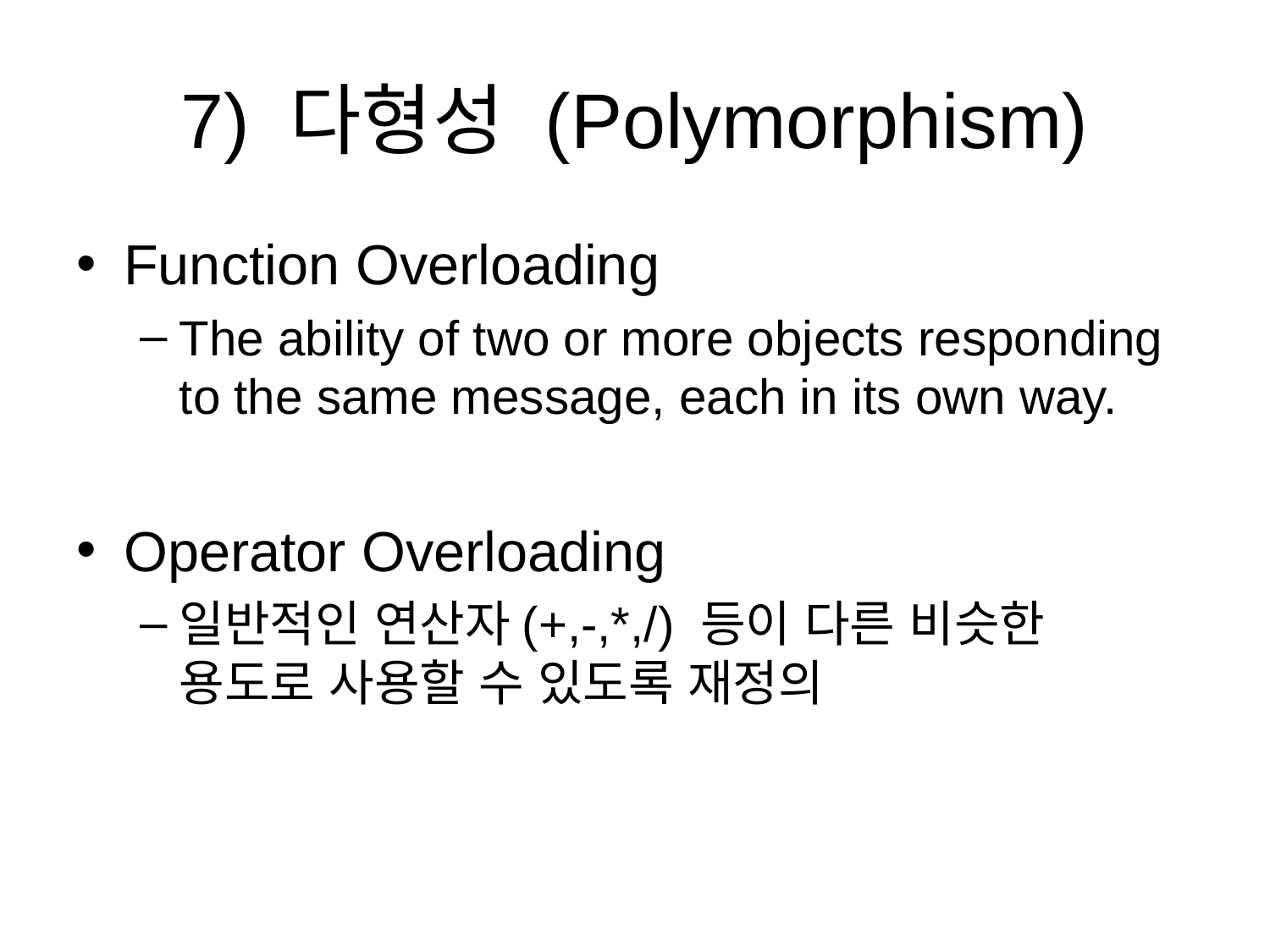

# 7) 다형성 (Polymorphism)
Function Overloading
The ability of two or more objects responding to the same message, each in its own way.

Operator Overloading
일반적인 연산자(+,-,*,/) 등이 다른 비슷한 용도로 사용할 수 있도록 재정의